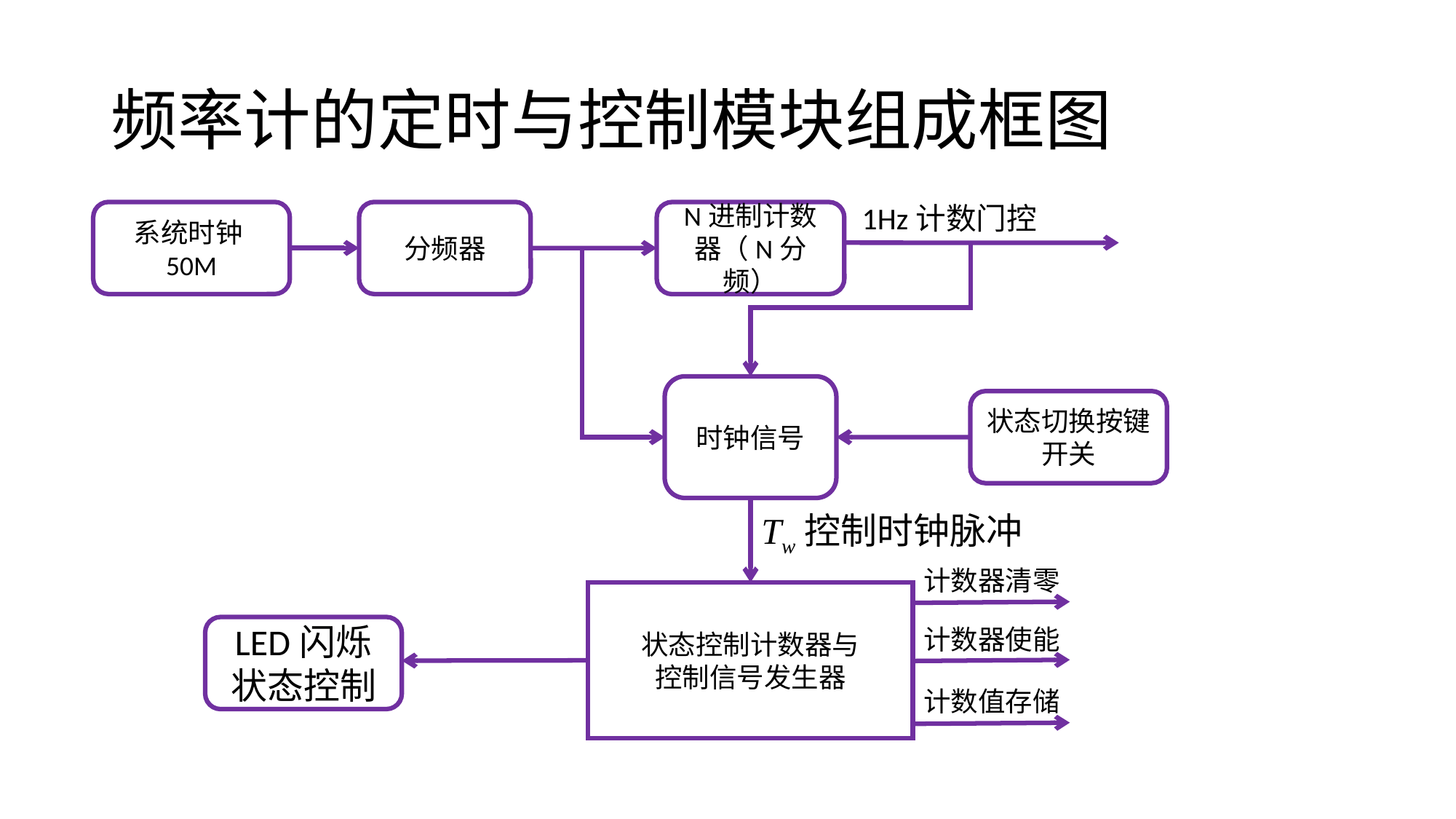

# 频率计的定时与控制模块组成框图
1Hz计数门控
系统时钟50M
分频器
N进制计数器（N分频）
时钟信号
状态切换按键开关
Tw控制时钟脉冲
计数器清零
状态控制计数器与
控制信号发生器
LED闪烁状态控制
计数器使能
计数值存储